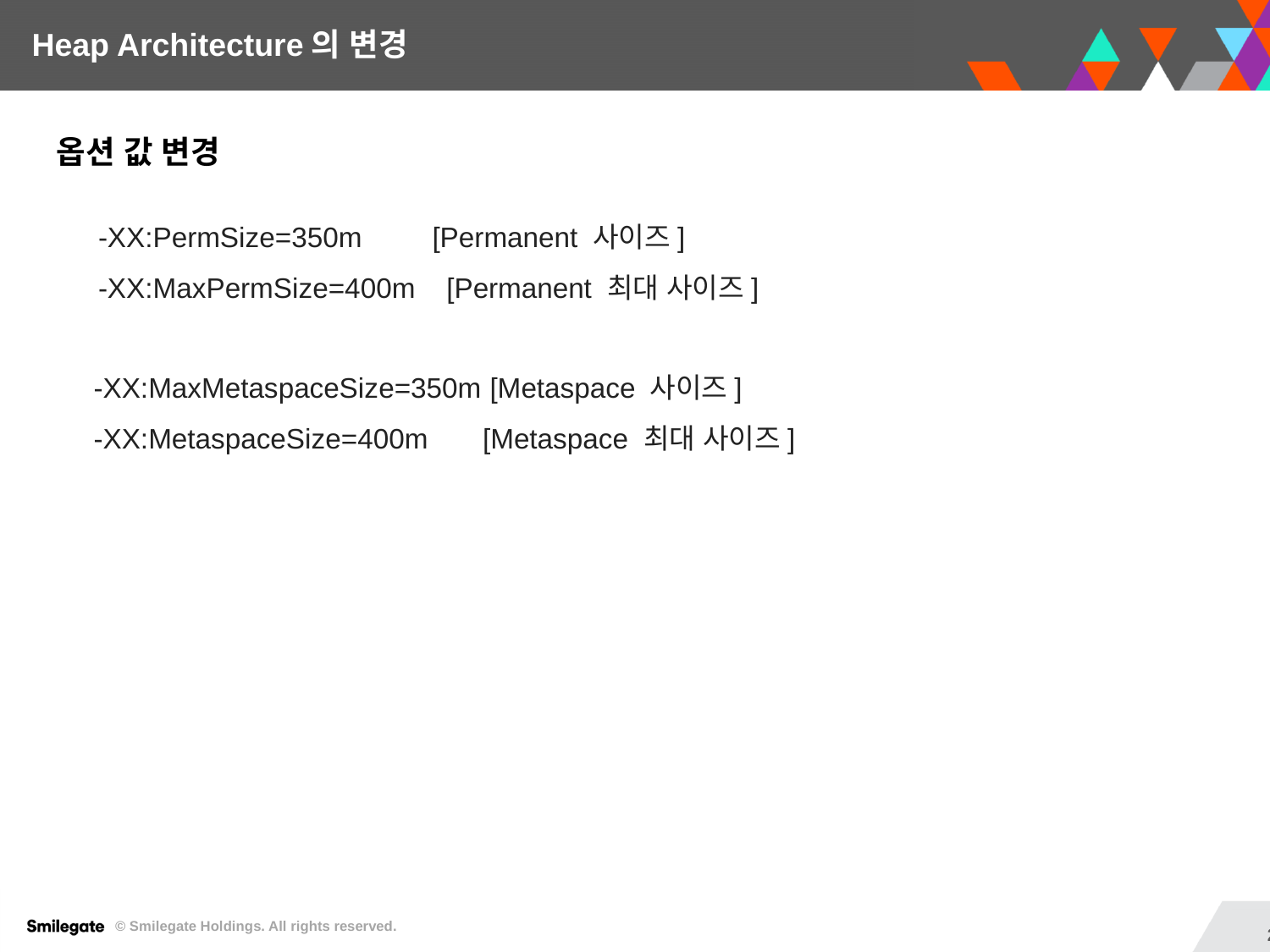

Heap Architecture의 변경
옵션 값 변경
-XX:PermSize=350m         [Permanent 사이즈]
-XX:MaxPermSize=400m    [Permanent 최대 사이즈]
-XX:MaxMetaspaceSize=350m [Metaspace 사이즈]
-XX:MetaspaceSize=400m       [Metaspace 최대 사이즈]